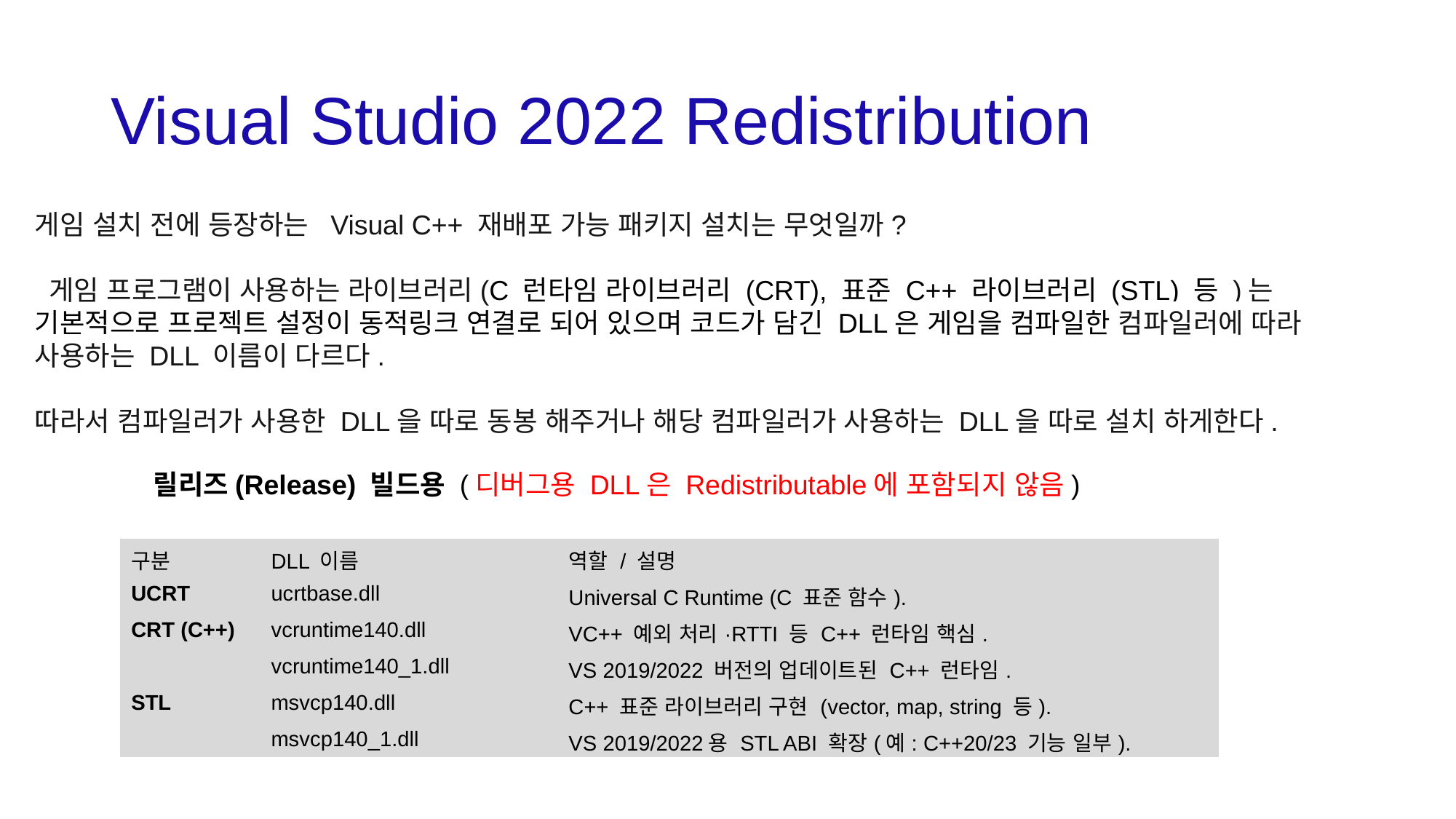

# Visual Studio 2022 Redistribution
게임 설치 전에 등장하는  Visual C++ 재배포 가능 패키지 설치는 무엇일까?

 게임 프로그램이 사용하는 라이브러리(C 런타임 라이브러리 (CRT), 표준 C++ 라이브러리 (STL) 등 )는 기본적으로 프로젝트 설정이 동적링크 연결로 되어 있으며 코드가 담긴 DLL은 게임을 컴파일한 컴파일러에 따라 사용하는 DLL 이름이 다르다.

따라서 컴파일러가 사용한 DLL을 따로 동봉 해주거나 해당 컴파일러가 사용하는 DLL을 따로 설치 하게한다.
 릴리즈(Release) 빌드용 (디버그용 DLL은 Redistributable에 포함되지 않음)

| 구분 | DLL 이름 | 역할 / 설명 |
| --- | --- | --- |
| UCRT | ucrtbase.dll | Universal C Runtime (C 표준 함수). |
| CRT (C++) | vcruntime140.dll | VC++ 예외 처리·RTTI 등 C++ 런타임 핵심. |
|  | vcruntime140\_1.dll | VS 2019/2022 버전의 업데이트된 C++ 런타임. |
| STL | msvcp140.dll | C++ 표준 라이브러리 구현 (vector, map, string 등). |
|  | msvcp140\_1.dll | VS 2019/2022용 STL ABI 확장(예: C++20/23 기능 일부). |